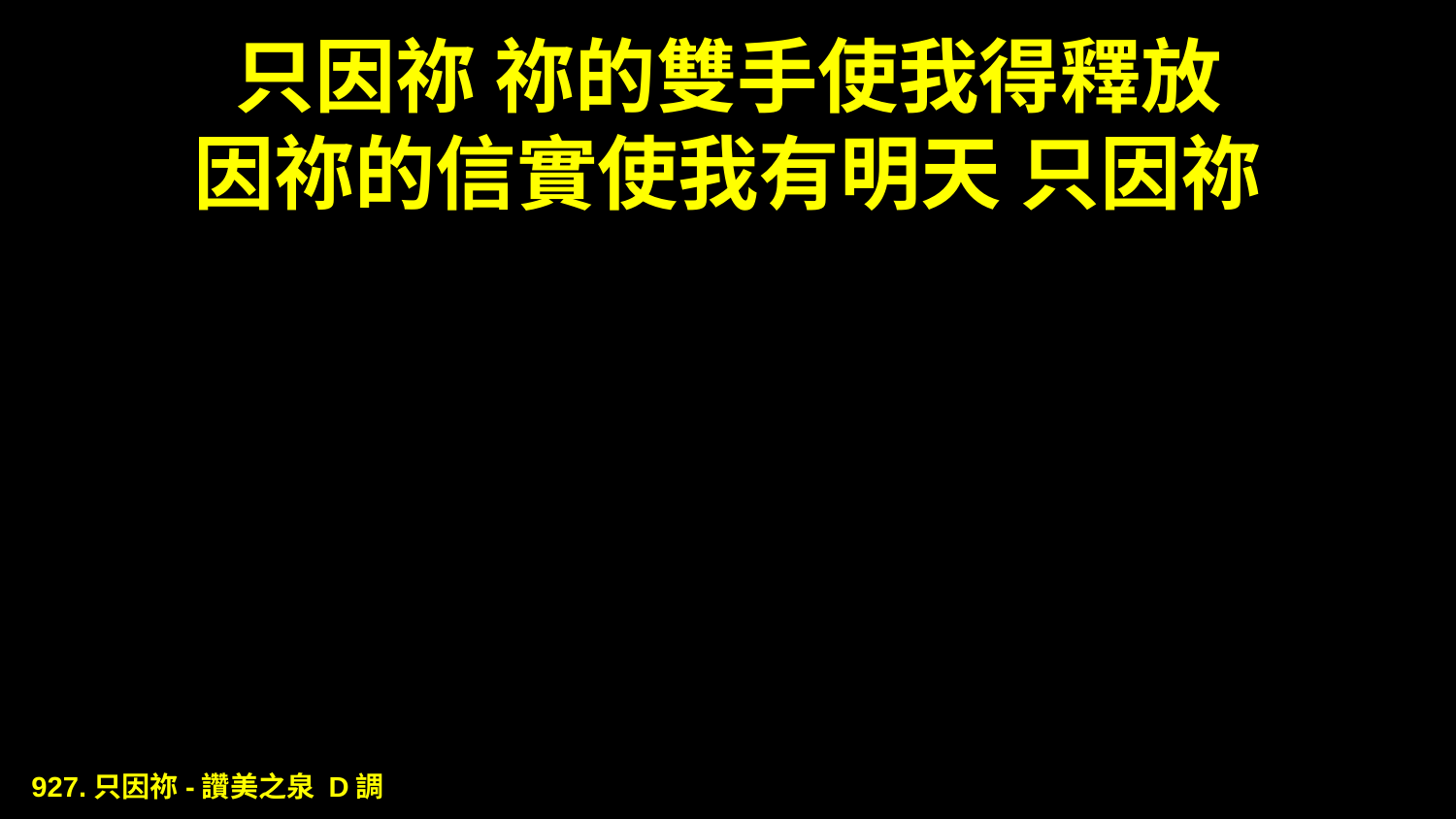

# 只因祢 祢的雙手使我得釋放 因祢的信實使我有明天 只因祢
927.只因祢-讚美之泉 D調